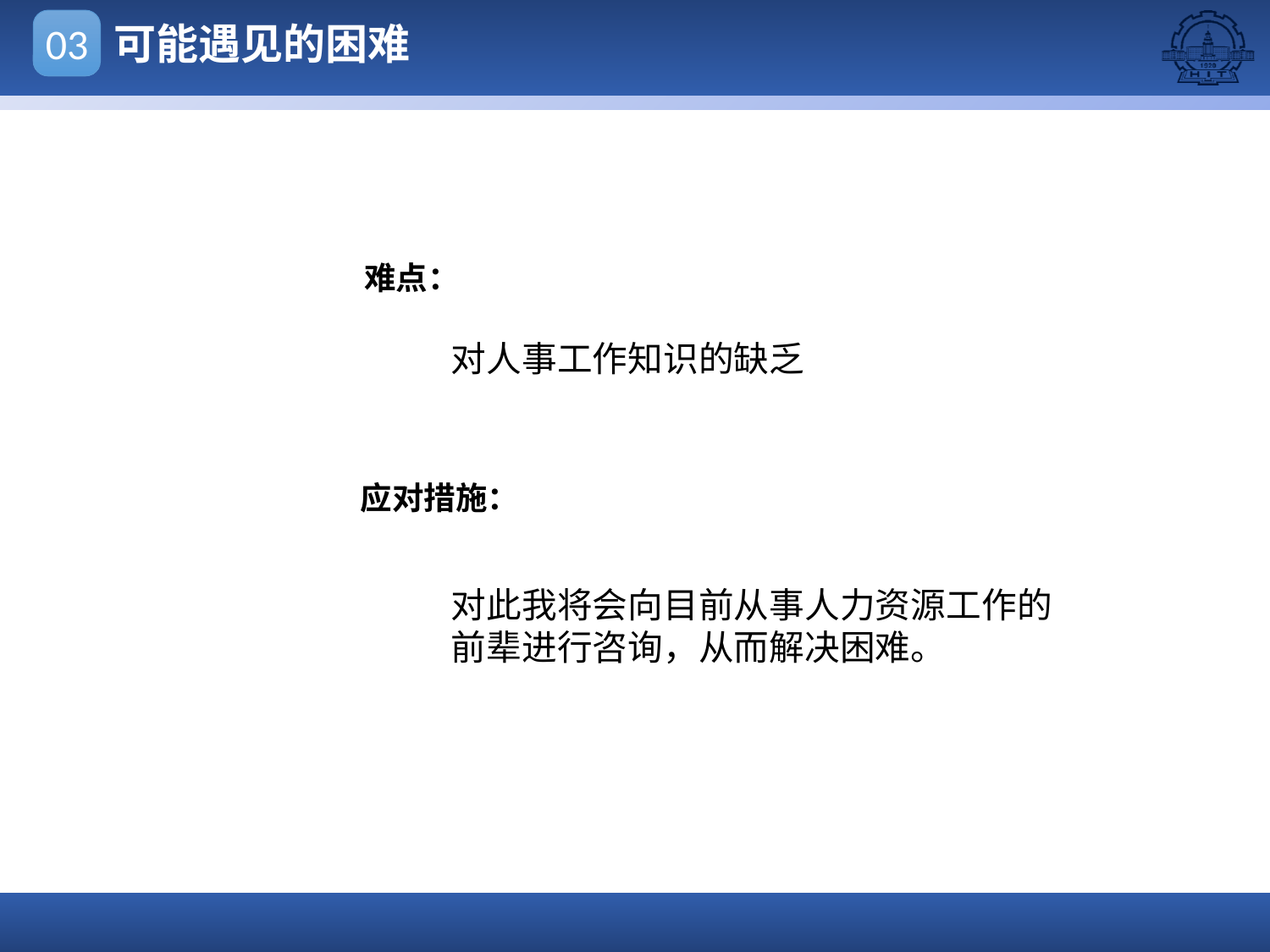

可能遇见的困难
03
难点：
点击添加文本
对人事工作知识的缺乏
点击添加文本
应对措施：
对此我将会向目前从事人力资源工作的前辈进行咨询，从而解决困难。
点击添加文本
点击添加文本